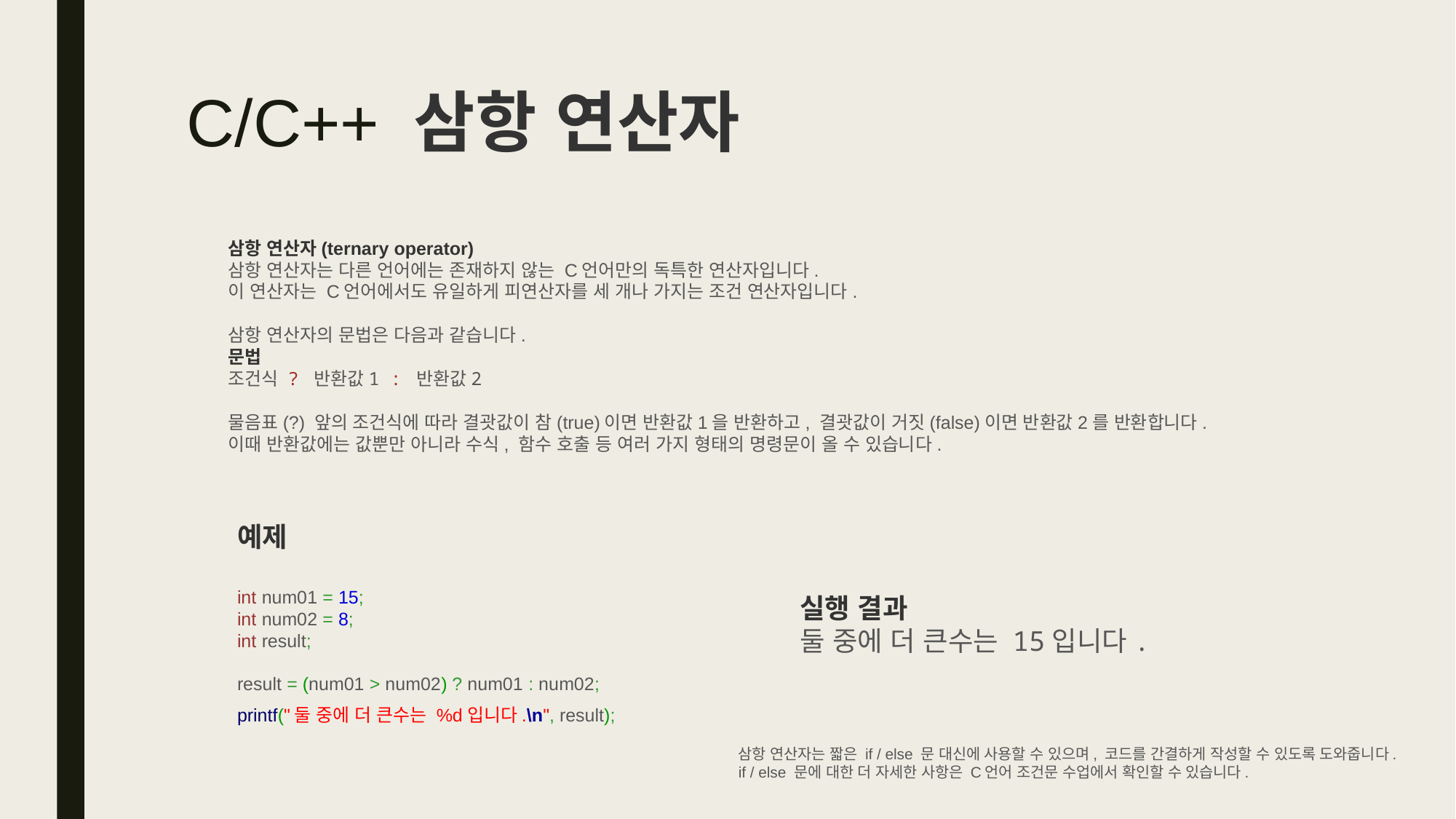

# C/C++ 삼항 연산자
삼항 연산자(ternary operator)
삼항 연산자는 다른 언어에는 존재하지 않는 C언어만의 독특한 연산자입니다.
이 연산자는 C언어에서도 유일하게 피연산자를 세 개나 가지는 조건 연산자입니다.

삼항 연산자의 문법은 다음과 같습니다.
문법
조건식 ? 반환값1 : 반환값2

물음표(?) 앞의 조건식에 따라 결괏값이 참(true)이면 반환값1을 반환하고, 결괏값이 거짓(false)이면 반환값2를 반환합니다.
이때 반환값에는 값뿐만 아니라 수식, 함수 호출 등 여러 가지 형태의 명령문이 올 수 있습니다.
예제

int num01 = 15;
int num02 = 8;
int result;

result = (num01 > num02) ? num01 : num02;
printf("둘 중에 더 큰수는 %d입니다.\n", result);
실행 결과
둘 중에 더 큰수는 15입니다.
삼항 연산자는 짧은 if / else 문 대신에 사용할 수 있으며, 코드를 간결하게 작성할 수 있도록 도와줍니다.
if / else 문에 대한 더 자세한 사항은 C언어 조건문 수업에서 확인할 수 있습니다.